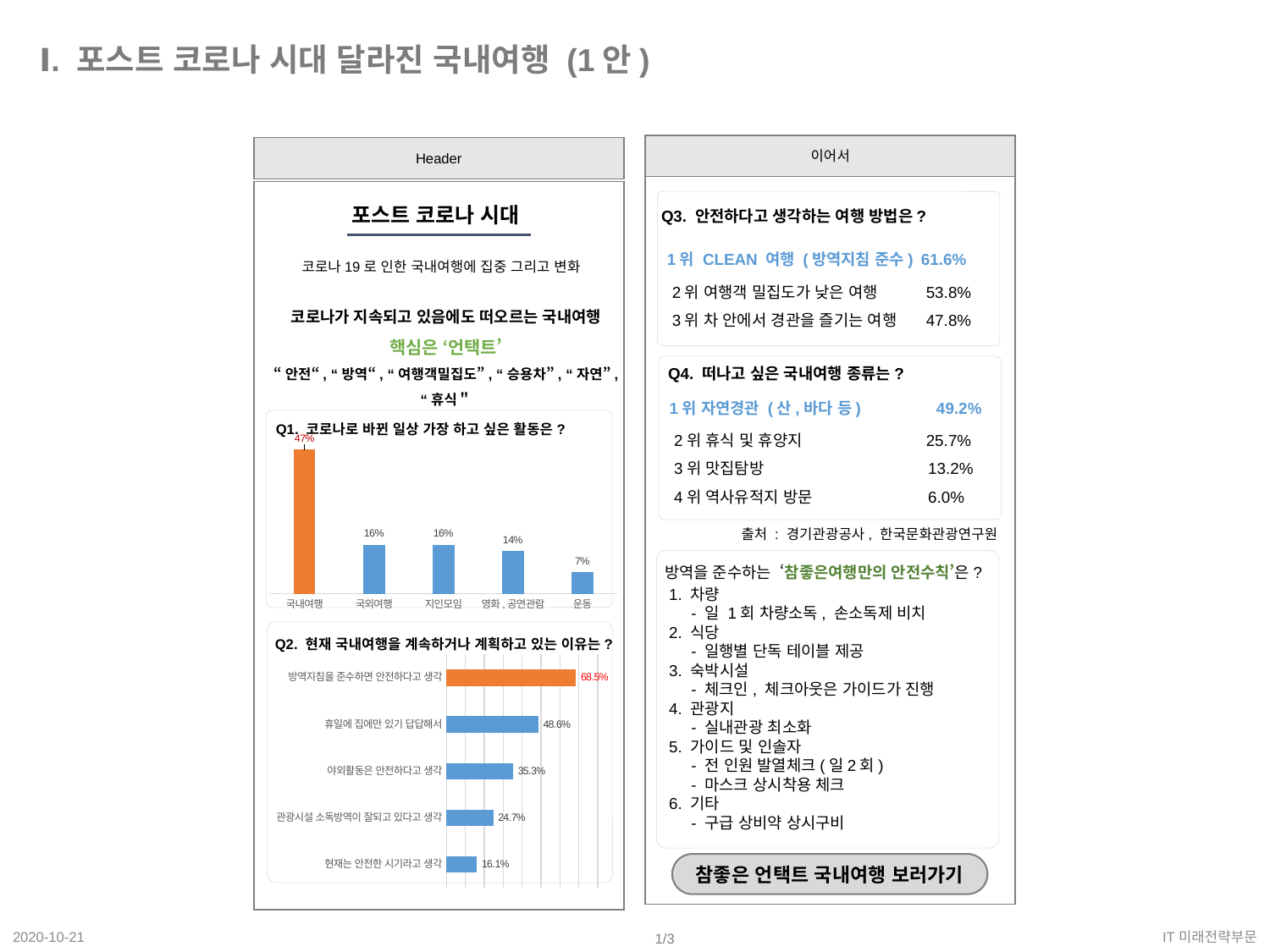

Ⅰ. 포스트 코로나 시대 달라진 국내여행 (1안)
이어서
Header
집중 키워드
 “안전”, “방역“, “사람이 적은 지역“, “승용차”, “자연”, “휴식”

포스트 코로나 시대
Q3. 안전하다고 생각하는 여행 방법은?
코로나19로 인한 국내여행에 집중 그리고 변화
1위 CLEAN 여행 (방역지침 준수)	61.6%
2위 여행객 밀집도가 낮은 여행	53.8%
3위 차 안에서 경관을 즐기는 여행	47.8%
코로나가 지속되고 있음에도 떠오르는 국내여행
핵심은 ‘언택트’
“안전“, “방역“, “여행객밀집도”, “승용차”, “자연”, “휴식＂

Q4. 떠나고 싶은 국내여행 종류는?
1위 자연경관 (산,바다 등)                 49.2%

Q1. 코로나로 바뀐 일상 가장 하고 싶은 활동은?
2위 휴식 및 휴양지                           25.7%
3위 맛집탐방                                    13.2%
4위 역사유적지 방문	6.0%

### Chart

| Category | 응답율 |
|---|---|
| 국내여행 | 0.47 |
| 국외여행 | 0.16 |
| 지인모임 | 0.16 |
| 영화,공연관람 | 0.14 |
| 운동 | 0.07 |
출처 : 경기관광공사, 한국문화관광연구원
방역을 준수하는  ‘참좋은여행만의 안전수칙’은?

1. 차량
     - 일 1회 차량소독, 손소독제 비치
2. 식당
     - 일행별 단독 테이블 제공
3. 숙박시설
     - 체크인, 체크아웃은 가이드가 진행
4. 관광지
     - 실내관광 최소화
5. 가이드 및 인솔자
     - 전 인원 발열체크(일2회)
     - 마스크 상시착용 체크
6. 기타
     - 구급 상비약 상시구비

Q2. 현재 국내여행을 계속하거나 계획하고 있는 이유는?

### Chart

| Category | 응답율 |
|---|---|
| 현재는 안전한 시기라고 생각 | 0.161 |
| 관광시설 소독방역이 잘되고 있다고 생각 | 0.247 |
| 야외활동은 안전하다고 생각 | 0.353 |
| 휴일에 집에만 있기 답답해서 | 0.486 |
| 방역지침을 준수하면 안전하다고 생각 | 0.685 |
참좋은 언택트 국내여행 보러가기
2020-10-21
IT미래전략부문
1/3